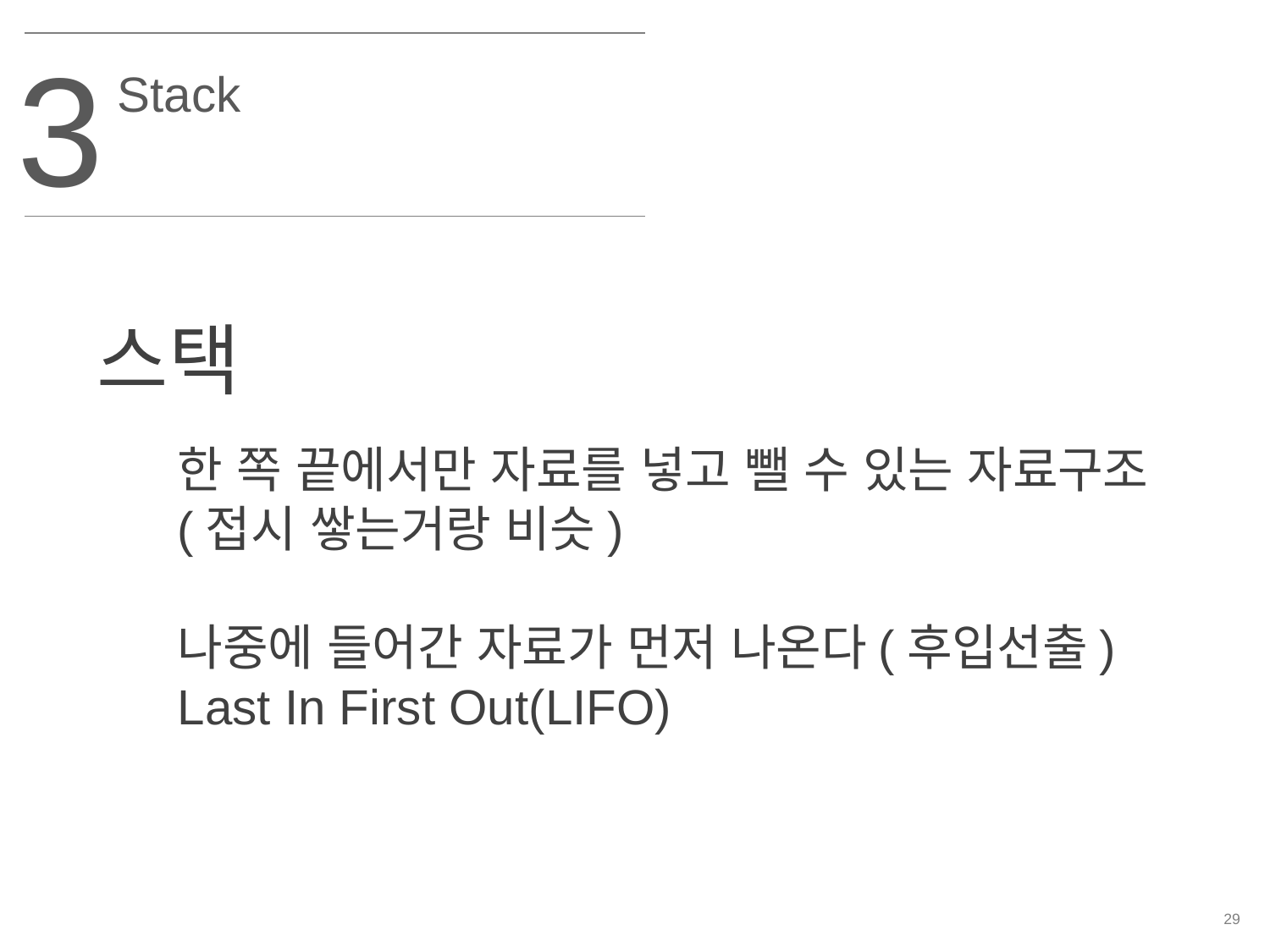

3
Stack
스택
한 쪽 끝에서만 자료를 넣고 뺄 수 있는 자료구조
(접시 쌓는거랑 비슷)

나중에 들어간 자료가 먼저 나온다(후입선출)
Last In First Out(LIFO)